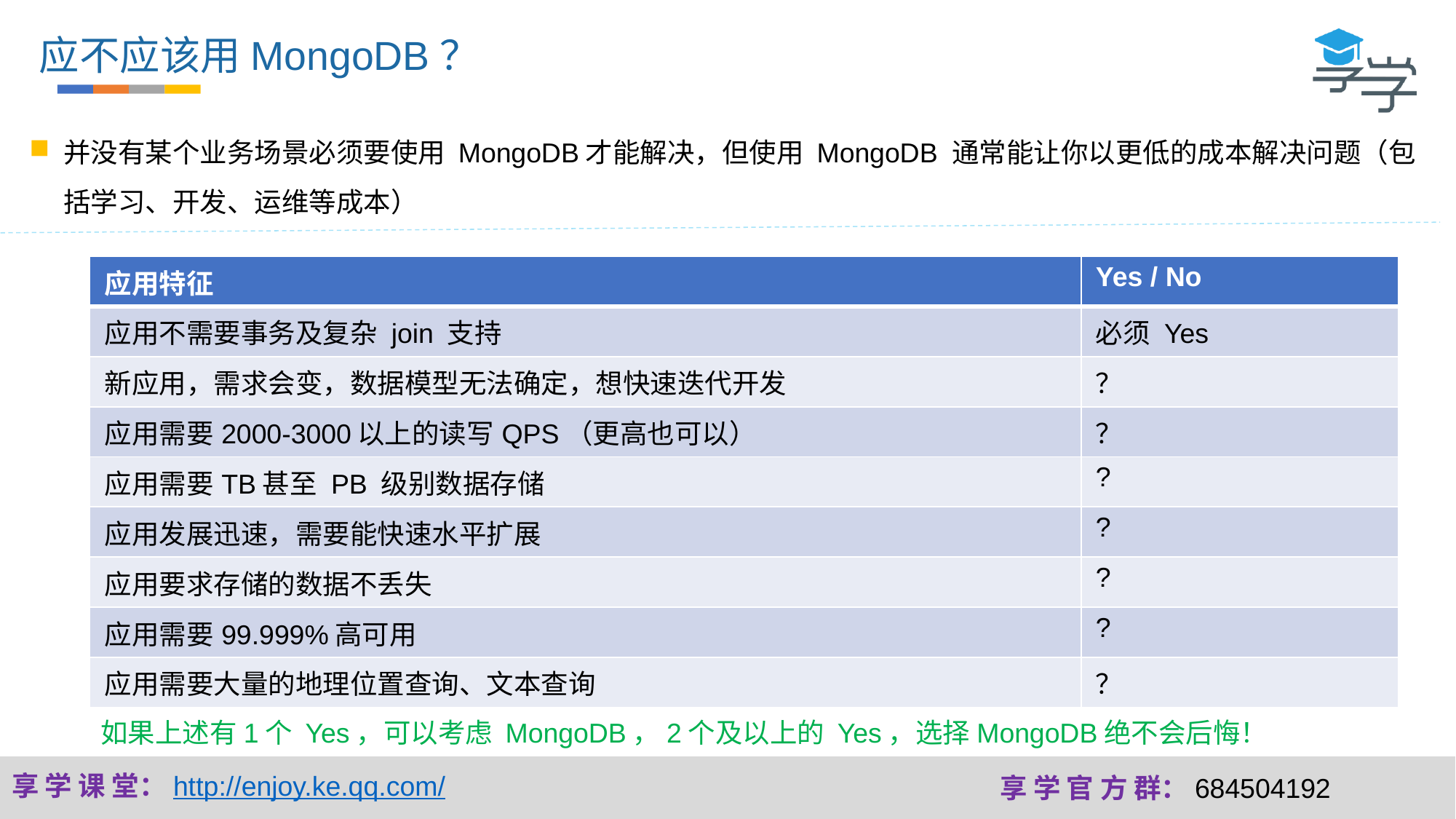

应不应该用MongoDB？

并没有某个业务场景必须要使用 MongoDB才能解决，但使用 MongoDB 通常能让你以更低的成本解决问题（包括学习、开发、运维等成本）
| 应用特征 | Yes / No |
| --- | --- |
| 应用不需要事务及复杂 join 支持 | 必须 Yes |
| 新应用，需求会变，数据模型无法确定，想快速迭代开发 | ？ |
| 应用需要2000-3000以上的读写QPS（更高也可以） | ？ |
| 应用需要TB甚至 PB 级别数据存储 | ? |
| 应用发展迅速，需要能快速水平扩展 | ? |
| 应用要求存储的数据不丢失 | ? |
| 应用需要99.999%高可用 | ? |
| 应用需要大量的地理位置查询、文本查询 | ？ |
如果上述有1个 Yes，可以考虑 MongoDB，2个及以上的 Yes，选择MongoDB绝不会后悔！